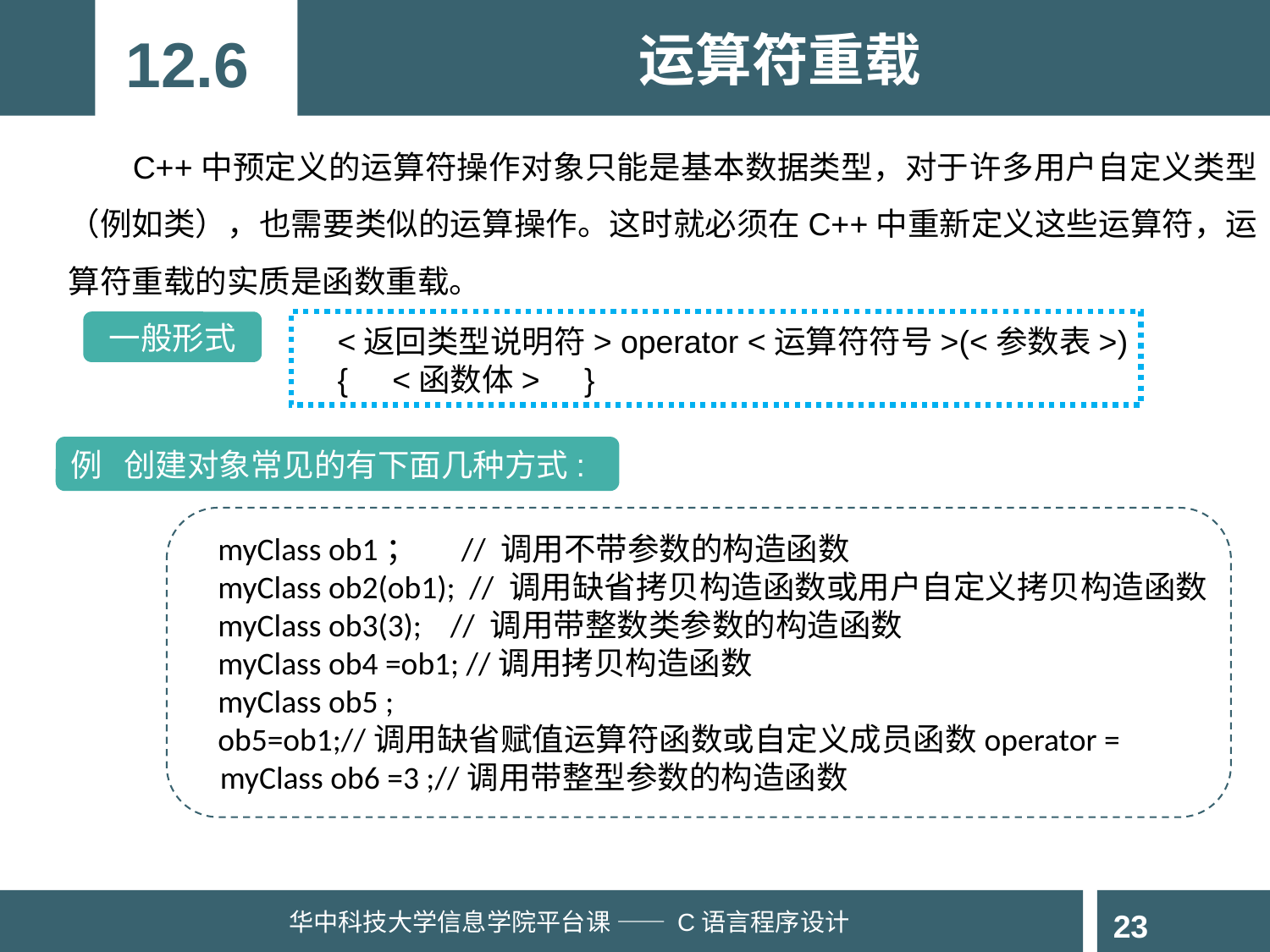

12.6
运算符重载
   C++中预定义的运算符操作对象只能是基本数据类型，对于许多用户自定义类型（例如类），也需要类似的运算操作。这时就必须在C++中重新定义这些运算符，运算符重载的实质是函数重载。
一般形式

<返回类型说明符> operator <运算符符号>(<参数表>)
{     <函数体>     }
例   创建对象常见的有下面几种方式:

myClass ob1；     // 调用不带参数的构造函数
myClass ob2(ob1);  // 调用缺省拷贝构造函数或用户自定义拷贝构造函数
myClass ob3(3);    // 调用带整数类参数的构造函数
myClass ob4 =ob1; //调用拷贝构造函数
myClass ob5 ;
ob5=ob1;//调用缺省赋值运算符函数或自定义成员函数operator =
        myClass ob6 =3 ;//调用带整型参数的构造函数